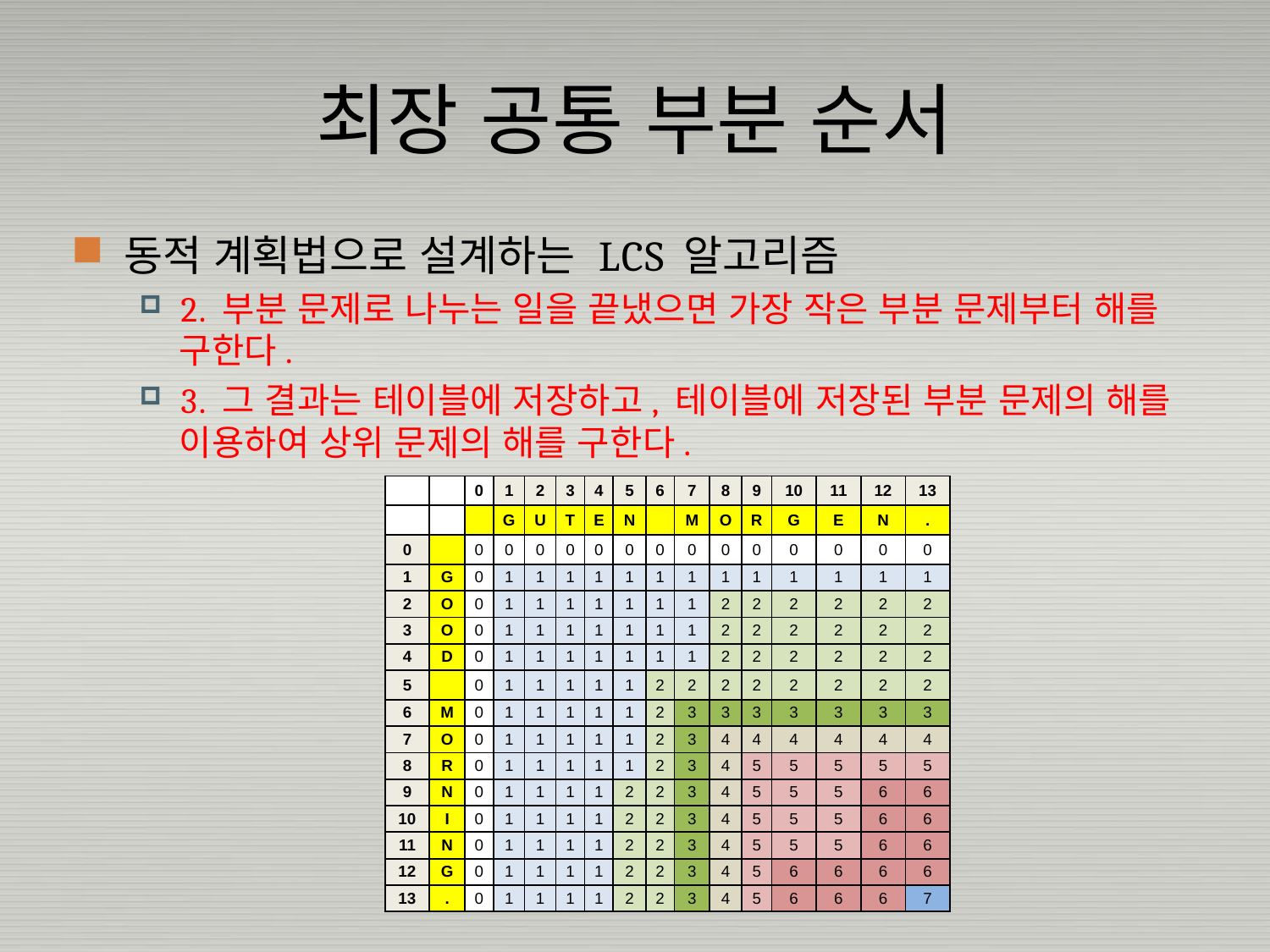

# 최장 공통 부분 순서
동적 계획법으로 설계하는 LCS 알고리즘
2. 부분 문제로 나누는 일을 끝냈으면 가장 작은 부분 문제부터 해를 구한다.
3. 그 결과는 테이블에 저장하고, 테이블에 저장된 부분 문제의 해를 이용하여 상위 문제의 해를 구한다.
|  |  | 0 | 1 | 2 | 3 | 4 | 5 | 6 | 7 | 8 | 9 | 10 | 11 | 12 | 13 |
| --- | --- | --- | --- | --- | --- | --- | --- | --- | --- | --- | --- | --- | --- | --- | --- |
|  |  |  | G | U | T | E | N |  | M | O | R | G | E | N | . |
| 0 |  | 0 | 0 | 0 | 0 | 0 | 0 | 0 | 0 | 0 | 0 | 0 | 0 | 0 | 0 |
| 1 | G | 0 | 1 | 1 | 1 | 1 | 1 | 1 | 1 | 1 | 1 | 1 | 1 | 1 | 1 |
| 2 | O | 0 | 1 | 1 | 1 | 1 | 1 | 1 | 1 | 2 | 2 | 2 | 2 | 2 | 2 |
| 3 | O | 0 | 1 | 1 | 1 | 1 | 1 | 1 | 1 | 2 | 2 | 2 | 2 | 2 | 2 |
| 4 | D | 0 | 1 | 1 | 1 | 1 | 1 | 1 | 1 | 2 | 2 | 2 | 2 | 2 | 2 |
| 5 |  | 0 | 1 | 1 | 1 | 1 | 1 | 2 | 2 | 2 | 2 | 2 | 2 | 2 | 2 |
| 6 | M | 0 | 1 | 1 | 1 | 1 | 1 | 2 | 3 | 3 | 3 | 3 | 3 | 3 | 3 |
| 7 | O | 0 | 1 | 1 | 1 | 1 | 1 | 2 | 3 | 4 | 4 | 4 | 4 | 4 | 4 |
| 8 | R | 0 | 1 | 1 | 1 | 1 | 1 | 2 | 3 | 4 | 5 | 5 | 5 | 5 | 5 |
| 9 | N | 0 | 1 | 1 | 1 | 1 | 2 | 2 | 3 | 4 | 5 | 5 | 5 | 6 | 6 |
| 10 | I | 0 | 1 | 1 | 1 | 1 | 2 | 2 | 3 | 4 | 5 | 5 | 5 | 6 | 6 |
| 11 | N | 0 | 1 | 1 | 1 | 1 | 2 | 2 | 3 | 4 | 5 | 5 | 5 | 6 | 6 |
| 12 | G | 0 | 1 | 1 | 1 | 1 | 2 | 2 | 3 | 4 | 5 | 6 | 6 | 6 | 6 |
| 13 | . | 0 | 1 | 1 | 1 | 1 | 2 | 2 | 3 | 4 | 5 | 6 | 6 | 6 | 7 |